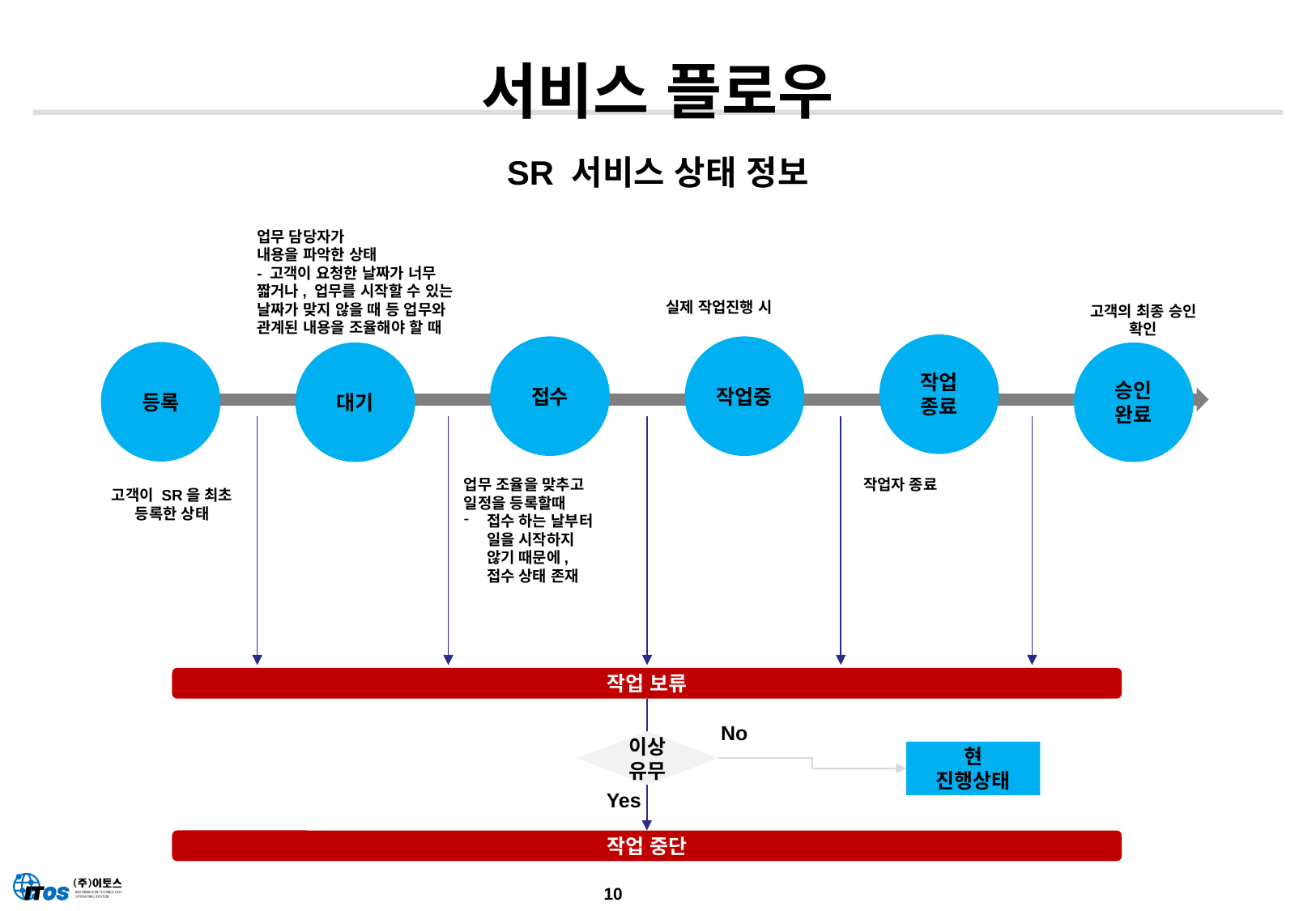

서비스 플로우
SR 서비스 상태 정보
업무 담당자가
내용을 파악한 상태
- 고객이 요청한 날짜가 너무 짧거나, 업무를 시작할 수 있는 날짜가 맞지 않을 때 등 업무와 관계된 내용을 조율해야 할 때
실제 작업진행 시
고객의 최종 승인 확인
작업
종료
접수
작업중
등록
대기
승인
완료
업무 조율을 맞추고
일정을 등록할때
접수 하는 날부터 일을 시작하지 않기 때문에, 접수 상태 존재

작업자 종료
고객이 SR을 최초 등록한 상태
작업 보류
No
이상유무
현
진행상태
Yes
작업 중단